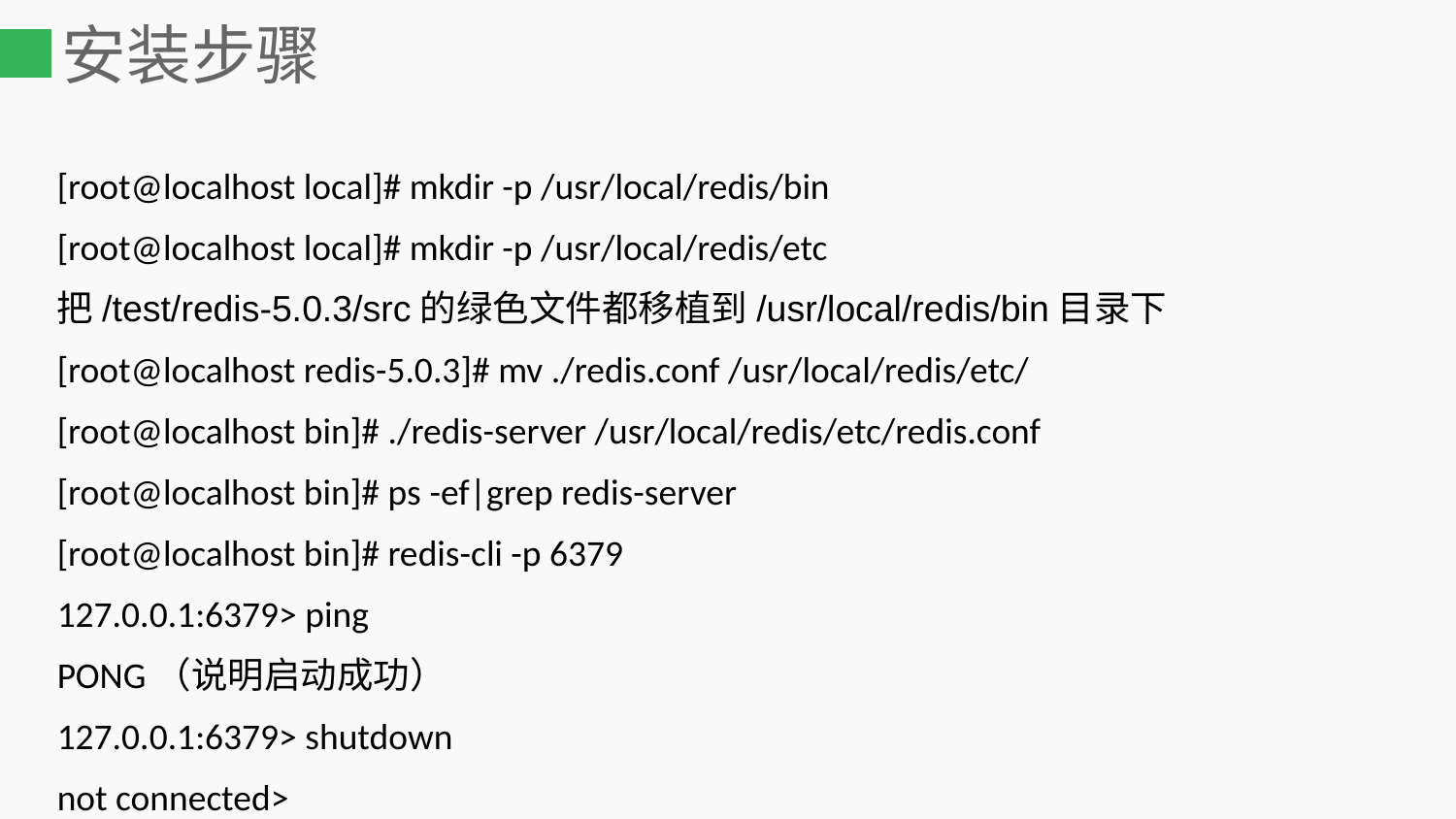

# 安装步骤
[root@localhost local]# mkdir -p /usr/local/redis/bin
[root@localhost local]# mkdir -p /usr/local/redis/etc
把/test/redis-5.0.3/src的绿色文件都移植到/usr/local/redis/bin目录下
[root@localhost redis-5.0.3]# mv ./redis.conf /usr/local/redis/etc/
[root@localhost bin]# ./redis-server /usr/local/redis/etc/redis.conf
[root@localhost bin]# ps -ef|grep redis-server
[root@localhost bin]# redis-cli -p 6379
127.0.0.1:6379> ping
PONG（说明启动成功）
127.0.0.1:6379> shutdown
not connected>